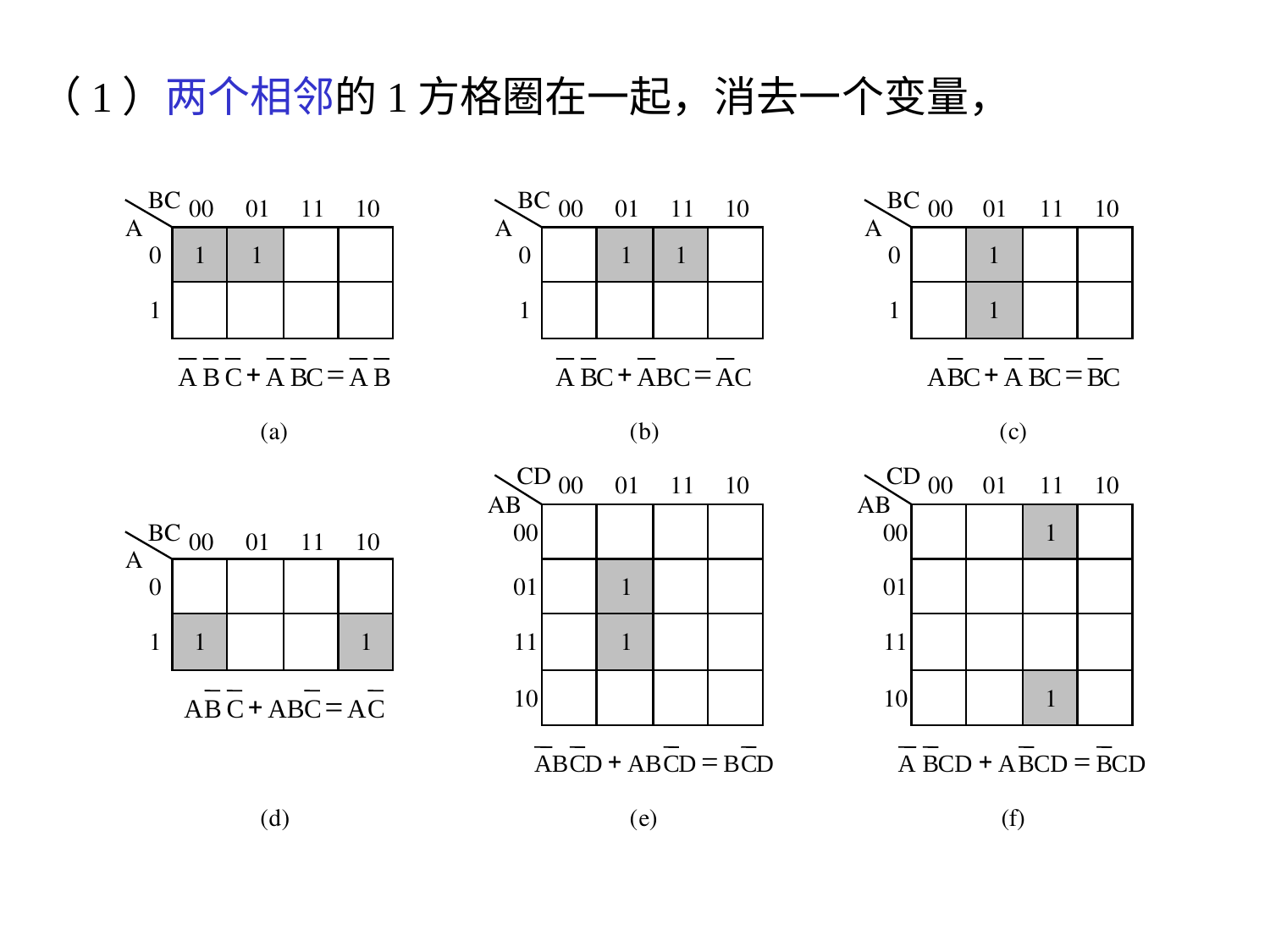

（1）两个相邻的1方格圈在一起，消去一个变量，

BC
BC
BC
00
01
11
10
00
01
11
10
00
01
11
10

A
A
A

0
1
1
0
1
1
0
1

1
1
1
1
+
=

A

B

C
A

B
C
A

B
+
=

A

B
C
A
BC
A
C
+
=

A
B
C
A

B
C
B
C
(
a
)
(
b
)
(
c
)
CD
CD
00
01
11
10
00
01
11
10

AB
AB

BC
00
00
1
00
01
11
10

A

0
01
1
01

1
1
1
11
1
11

10
10
1
+
=

A
B

C
AB
C
A
C
+
=

A
B
C
D
AB
C
D
B
C
D
+
=

A

B
CD
A
B
CD
B
CD
(
d
)
(
e
)
(
f
)